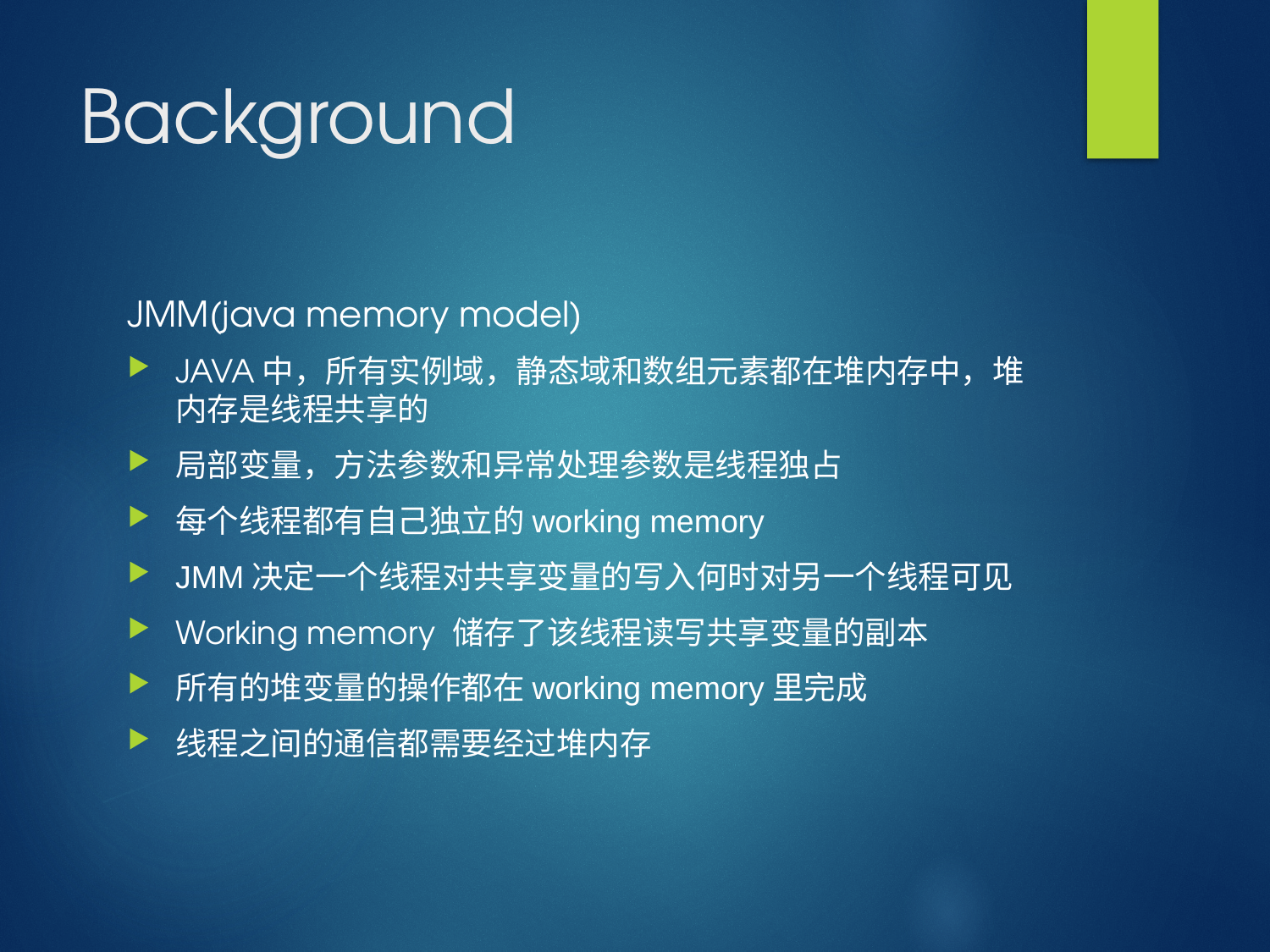

# Background
JMM(java memory model)
JAVA中，所有实例域，静态域和数组元素都在堆内存中，堆内存是线程共享的
局部变量，方法参数和异常处理参数是线程独占
每个线程都有自己独立的working memory
JMM决定一个线程对共享变量的写入何时对另一个线程可见
Working memory 储存了该线程读写共享变量的副本
所有的堆变量的操作都在working memory里完成
线程之间的通信都需要经过堆内存